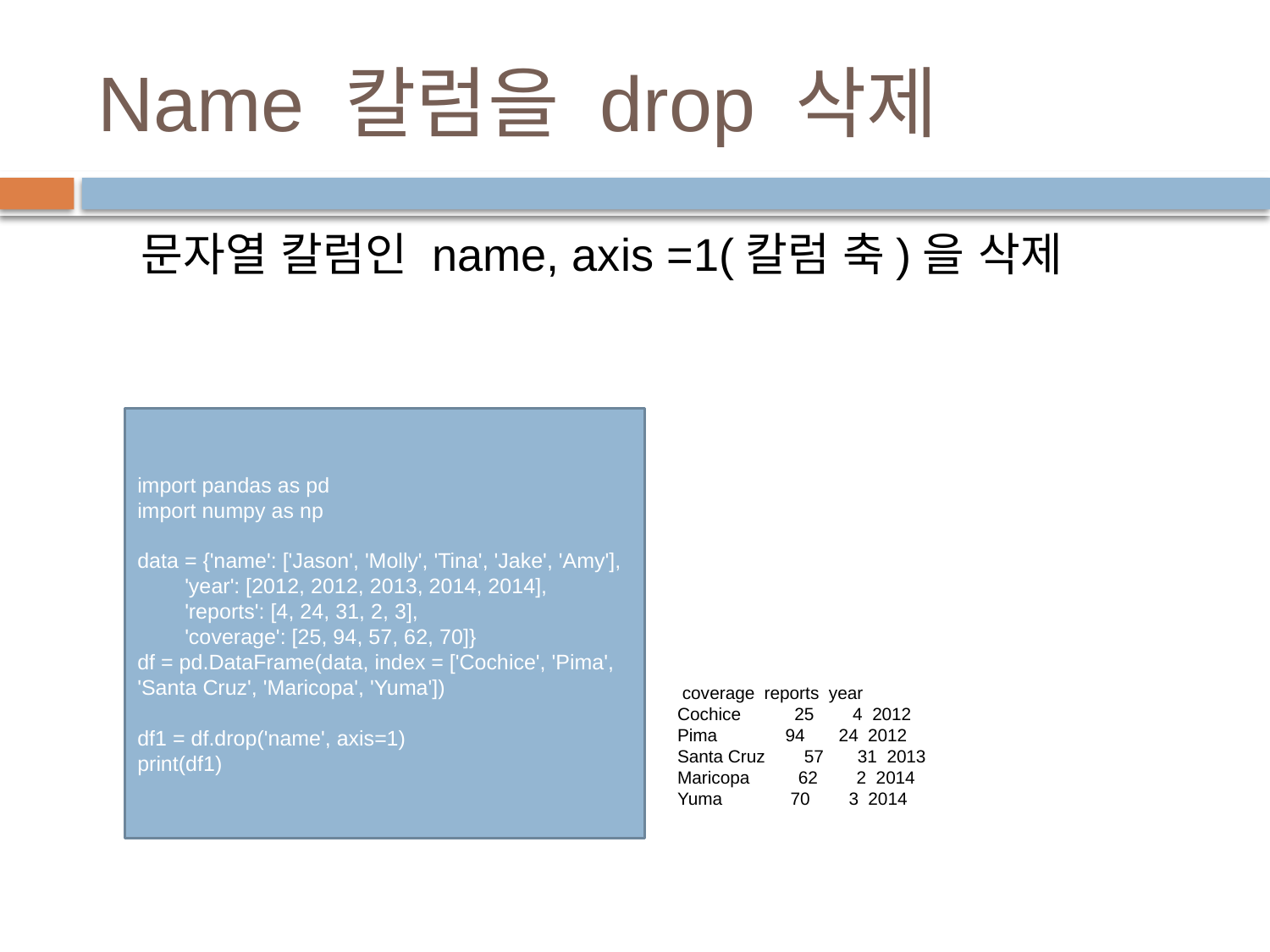

# Name 칼럼을 drop 삭제
문자열 칼럼인 name, axis =1(칼럼 축)을 삭제
import pandas as pd
import numpy as np

data = {'name': ['Jason', 'Molly', 'Tina', 'Jake', 'Amy'],
        'year': [2012, 2012, 2013, 2014, 2014],
        'reports': [4, 24, 31, 2, 3],
        'coverage': [25, 94, 57, 62, 70]}
df = pd.DataFrame(data, index = ['Cochice', 'Pima', 'Santa Cruz', 'Maricopa', 'Yuma'])

df1 = df.drop('name', axis=1)
print(df1)
 coverage  reports  year
Cochice           25        4  2012
Pima              94       24  2012
Santa Cruz        57       31  2013
Maricopa          62        2  2014
Yuma              70        3  2014